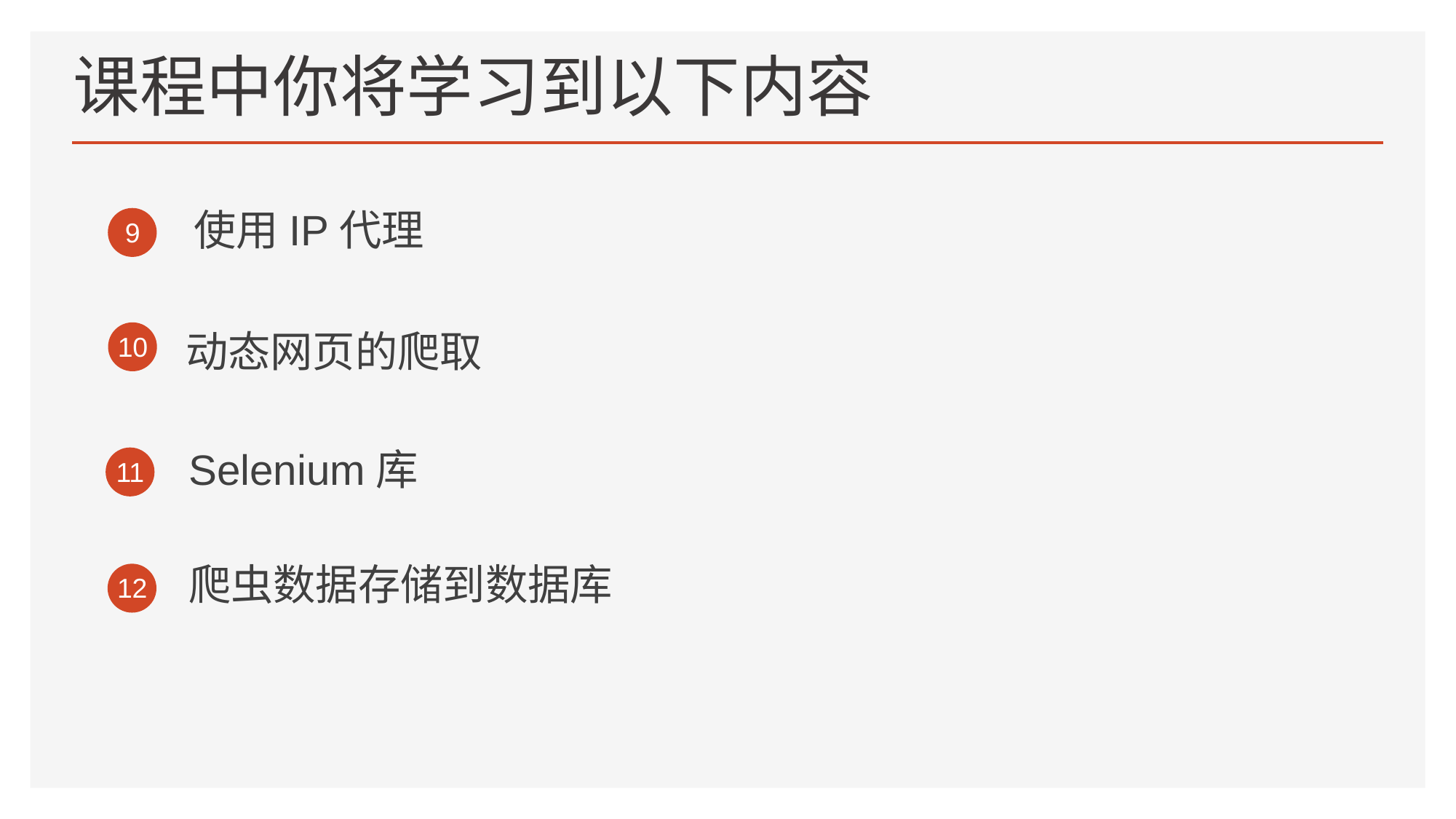

# 课程中你将学习到以下内容

9
使用IP代理

10
动态网页的爬取

11
Selenium库

12
爬虫数据存储到数据库